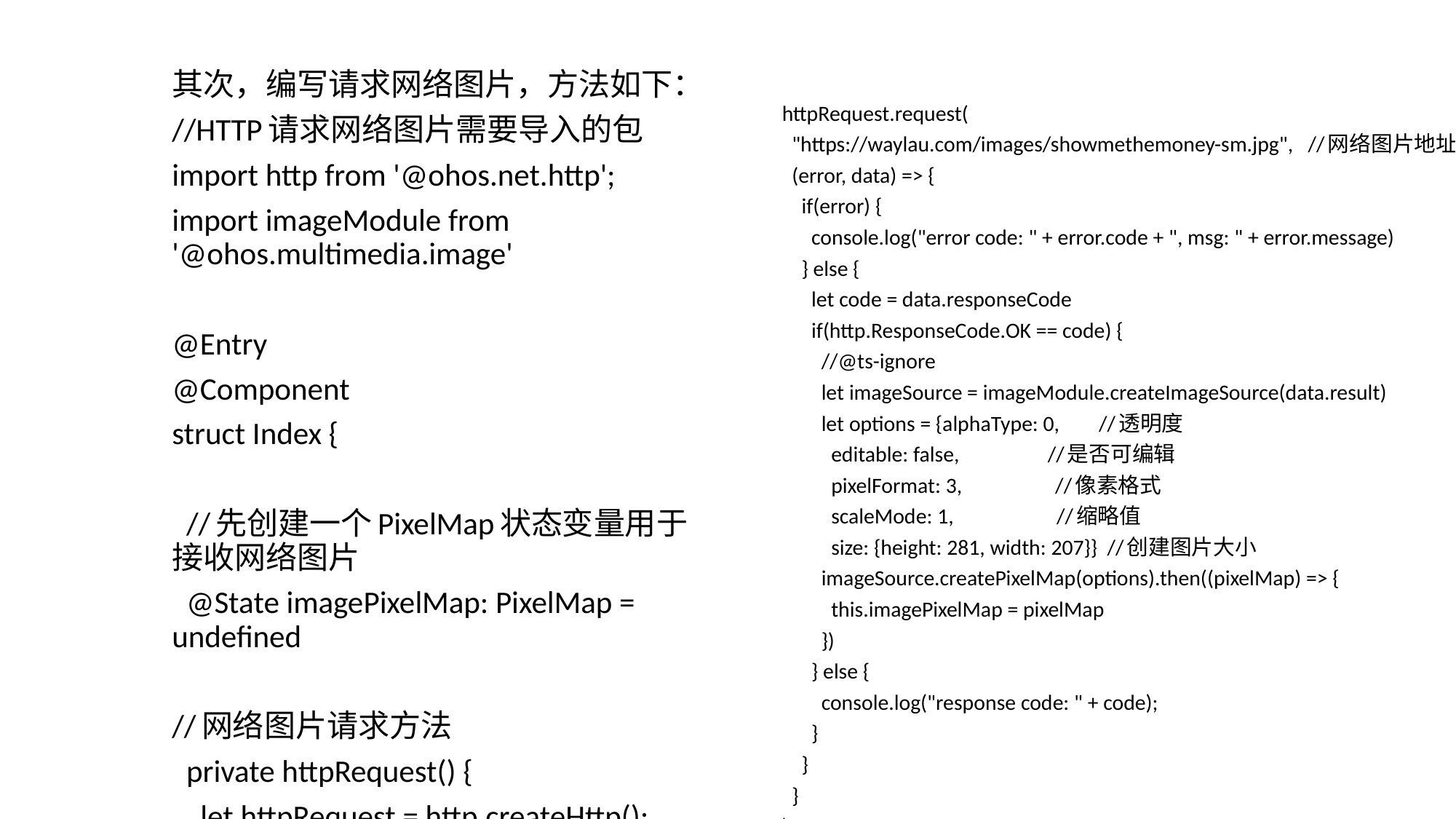

其次，编写请求网络图片，方法如下：
//HTTP请求网络图片需要导入的包
import http from '@ohos.net.http';
import imageModule from '@ohos.multimedia.image'

@Entry
@Component
struct Index {

  //先创建一个PixelMap状态变量用于接收网络图片
  @State imagePixelMap: PixelMap = undefined

//网络图片请求方法
  private httpRequest() {
    let httpRequest = http.createHttp();

    httpRequest.request(
      "https://waylau.com/images/showmethemoney-sm.jpg",   //网络图片地址
      (error, data) => {
        if(error) {
          console.log("error code: " + error.code + ", msg: " + error.message)
        } else {
          let code = data.responseCode
          if(http.ResponseCode.OK == code) {
            //@ts-ignore
            let imageSource = imageModule.createImageSource(data.result)
            let options = {alphaType: 0,        //透明度
              editable: false,                  //是否可编辑
              pixelFormat: 3,                   //像素格式
              scaleMode: 1,                     //缩略值
              size: {height: 281, width: 207}}  //创建图片大小
            imageSource.createPixelMap(options).then((pixelMap) => {
              this.imagePixelMap = pixelMap
            })
          } else {
            console.log("response code: " + code);
          }
        }
      }
    )
  }

  ...
}